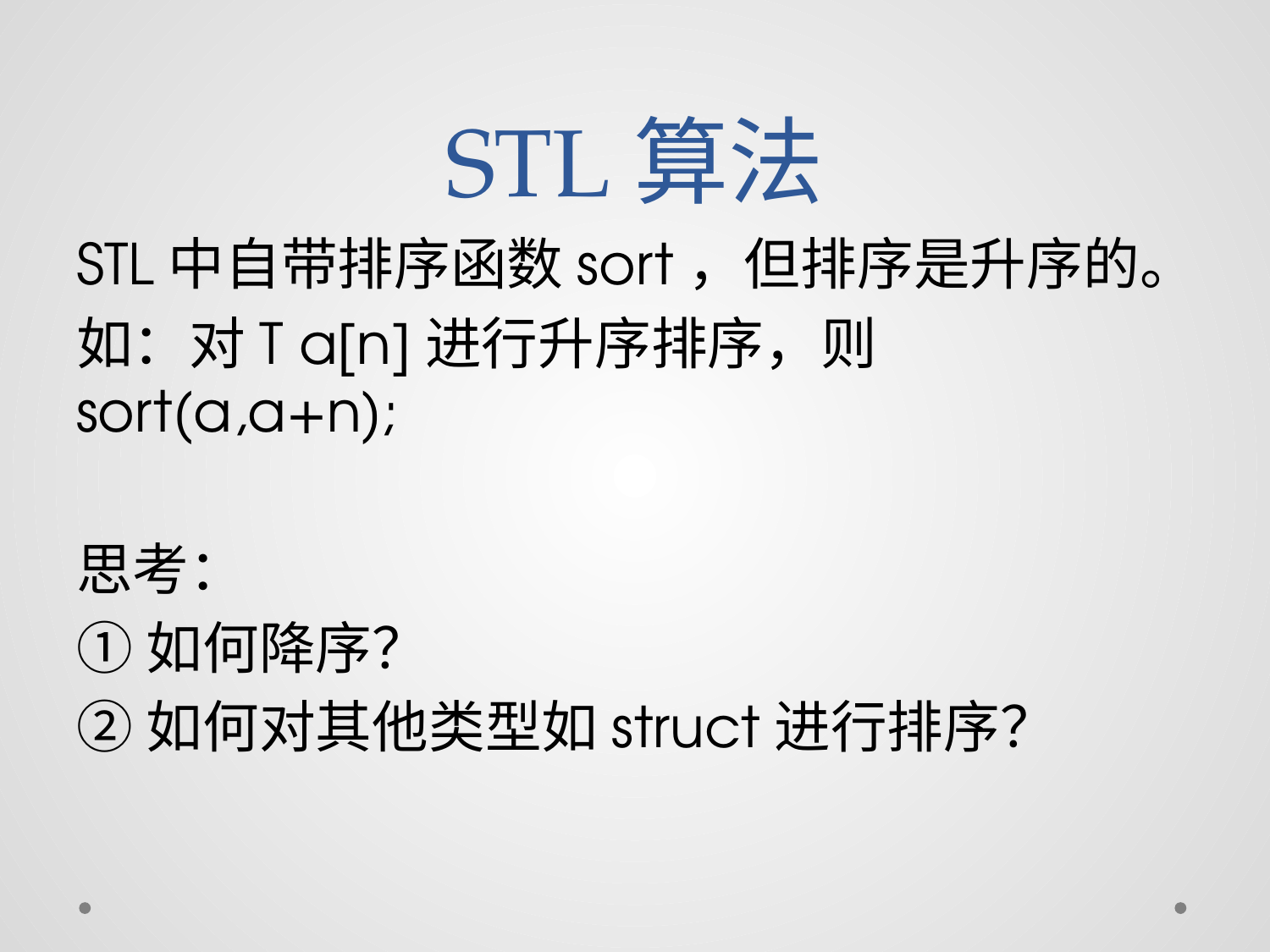

# STL算法
STL中自带排序函数sort，但排序是升序的。
如：对T a[n]进行升序排序，则sort(a,a+n);

思考：
①如何降序？
②如何对其他类型如struct进行排序？